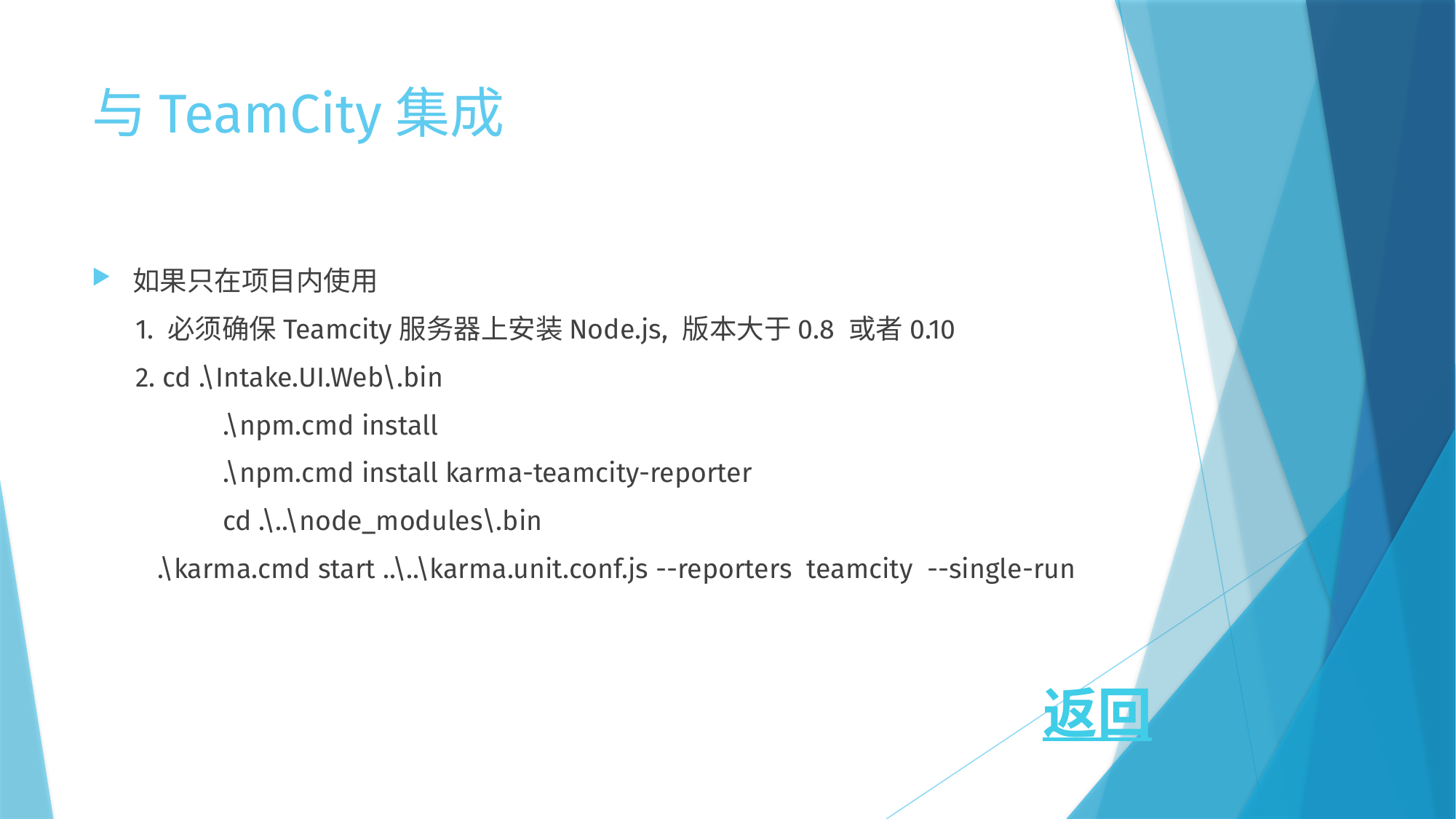

# 与TeamCity集成
如果只在项目内使用
      1. 必须确保Teamcity服务器上安装Node.js, 版本大于0.8 或者0.10
      2. cd .\Intake.UI.Web\.bin
	   .\npm.cmd install
	   .\npm.cmd install karma-teamcity-reporter
	   cd .\..\node_modules\.bin
         .\karma.cmd start ..\..\karma.unit.conf.js --reporters  teamcity  --single-run
返回